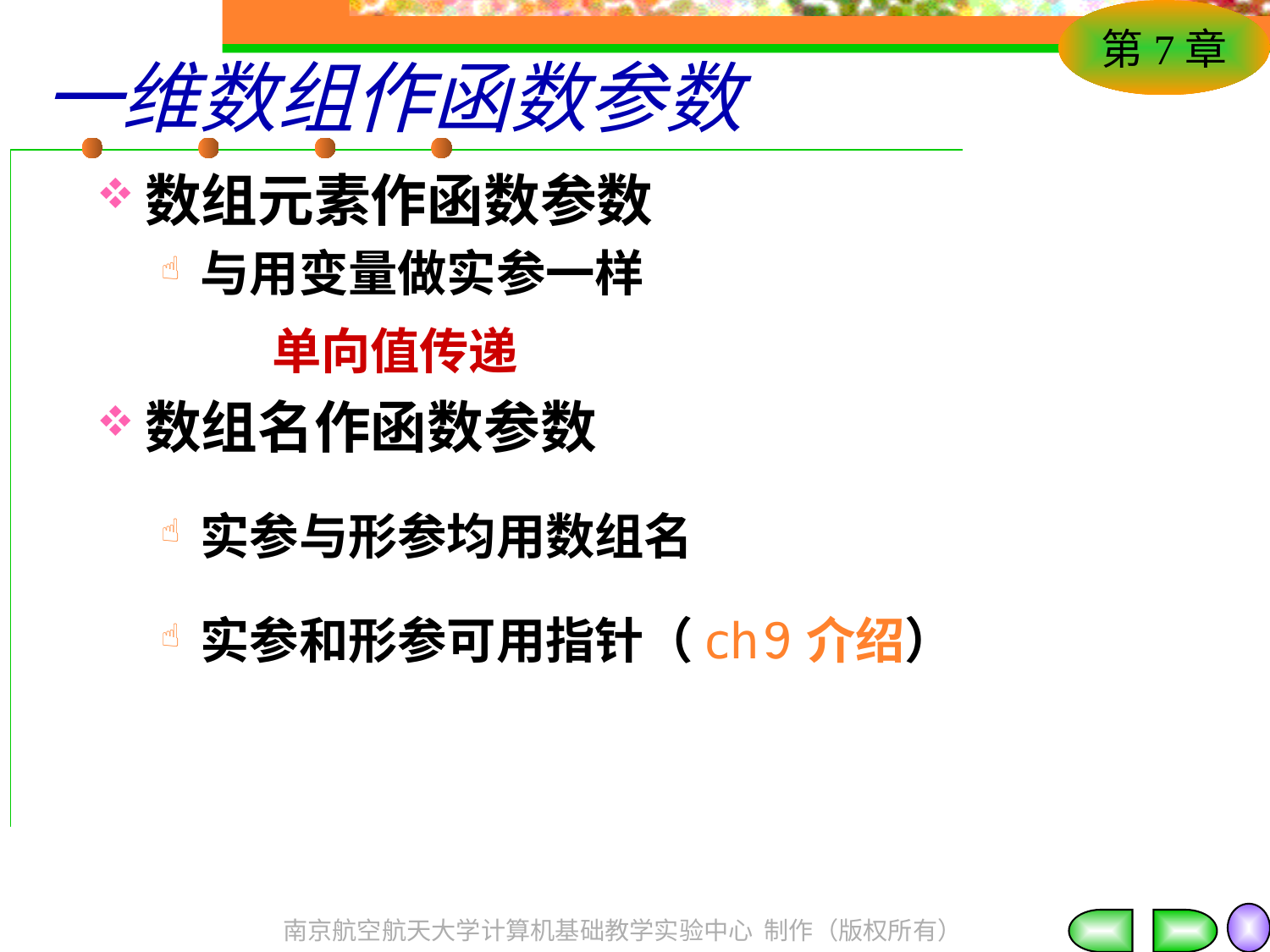

# 一维数组作函数参数
数组元素作函数参数
与用变量做实参一样
		单向值传递
数组名作函数参数
实参与形参均用数组名
实参和形参可用指针（ch9介绍）